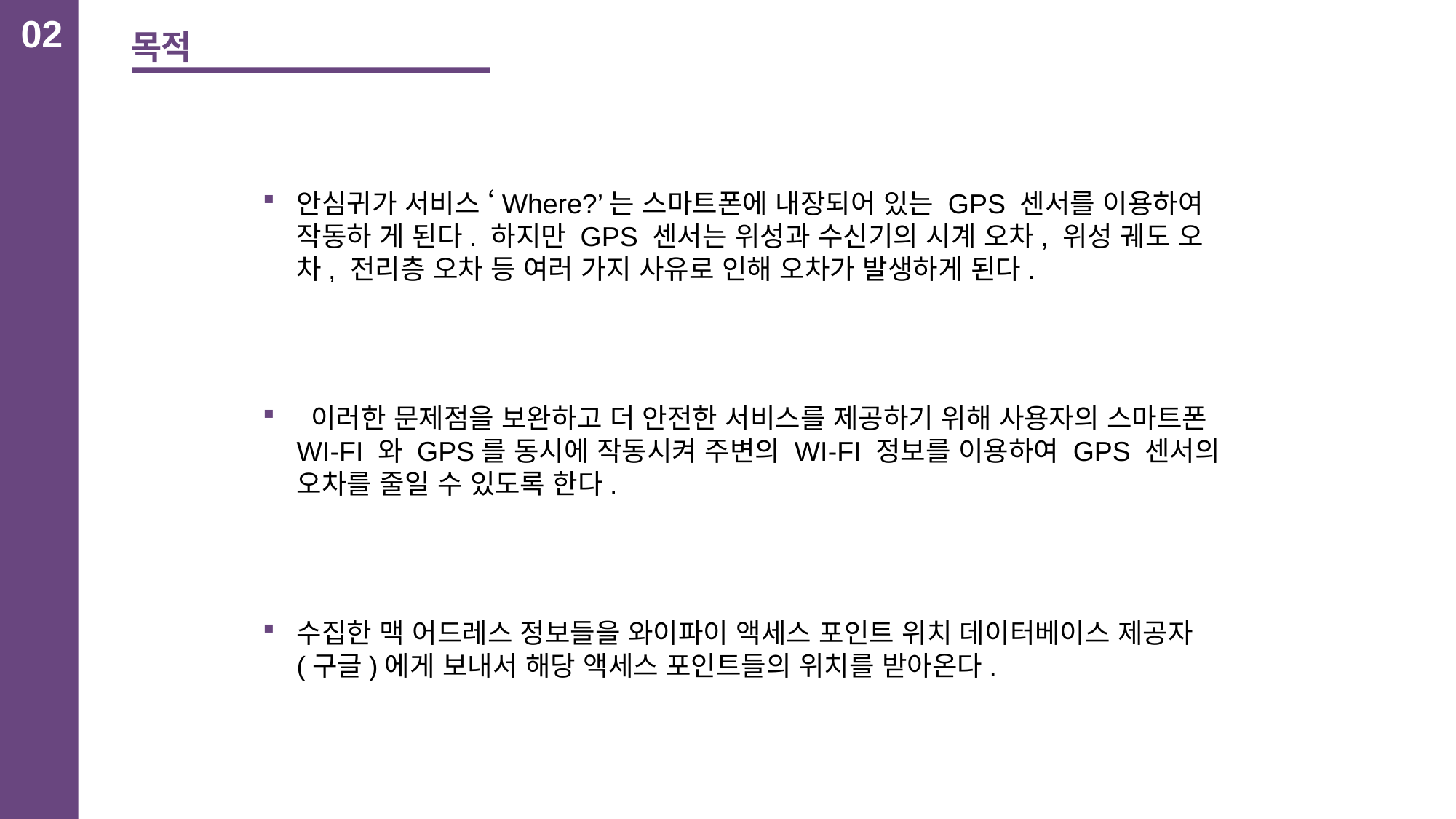

02
목적

안심귀가 서비스 ‘Where?’는 스마트폰에 내장되어 있는 GPS 센서를 이용하여 작동하 게 된다. 하지만 GPS 센서는 위성과 수신기의 시계 오차, 위성 궤도 오차, 전리층 오차 등 여러 가지 사유로 인해 오차가 발생하게 된다.

 이러한 문제점을 보완하고 더 안전한 서비스를 제공하기 위해 사용자의 스마트폰 WI-FI 와 GPS를 동시에 작동시켜 주변의 WI-FI 정보를 이용하여 GPS 센서의 오차를 줄일 수 있도록 한다.

수집한 맥 어드레스 정보들을 와이파이 액세스 포인트 위치 데이터베이스 제공자(구글)에게 보내서 해당 액세스 포인트들의 위치를 받아온다.